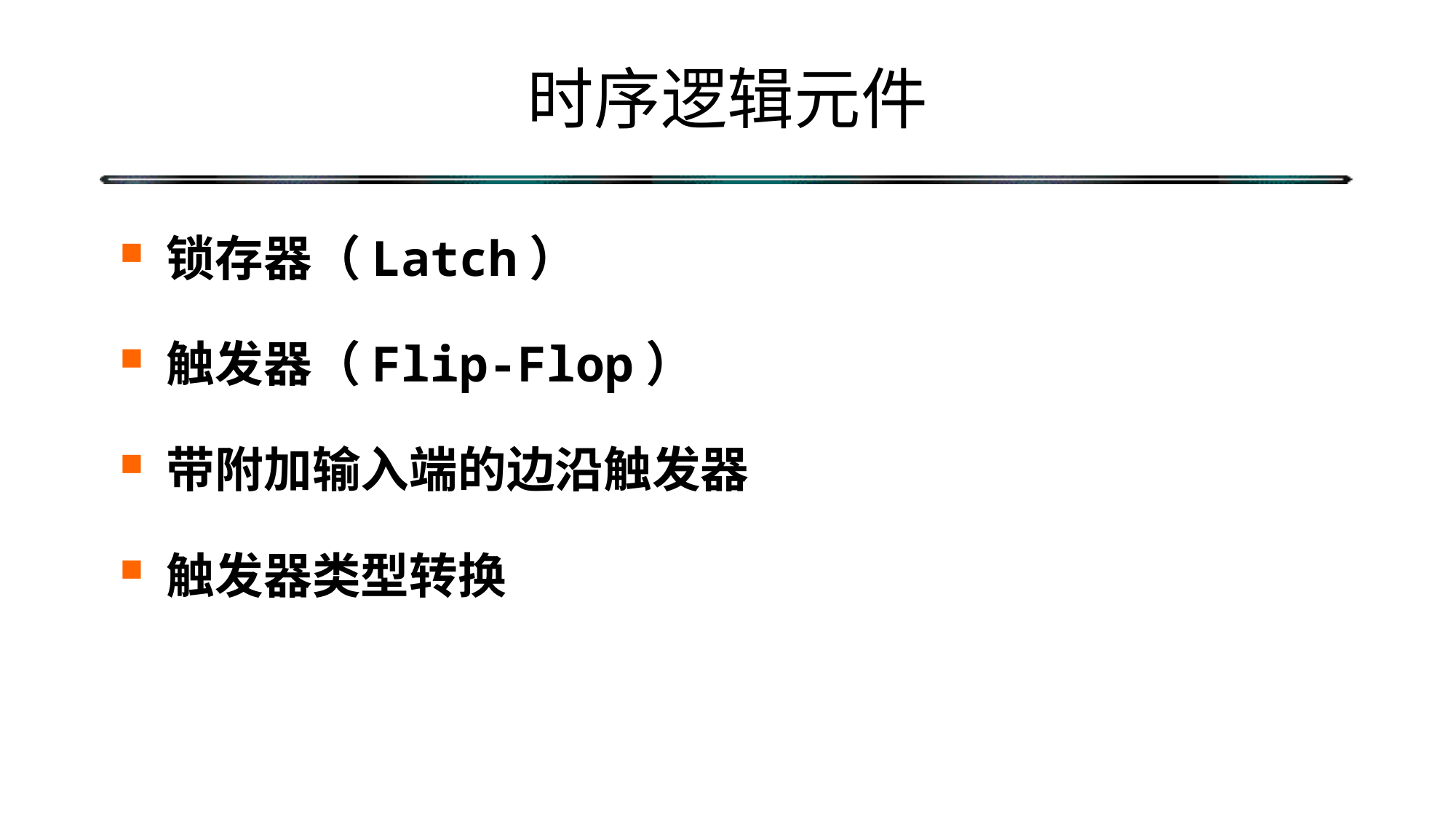

# 时序逻辑元件
 锁存器（Latch）
 触发器（Flip-Flop）
 带附加输入端的边沿触发器
 触发器类型转换

2